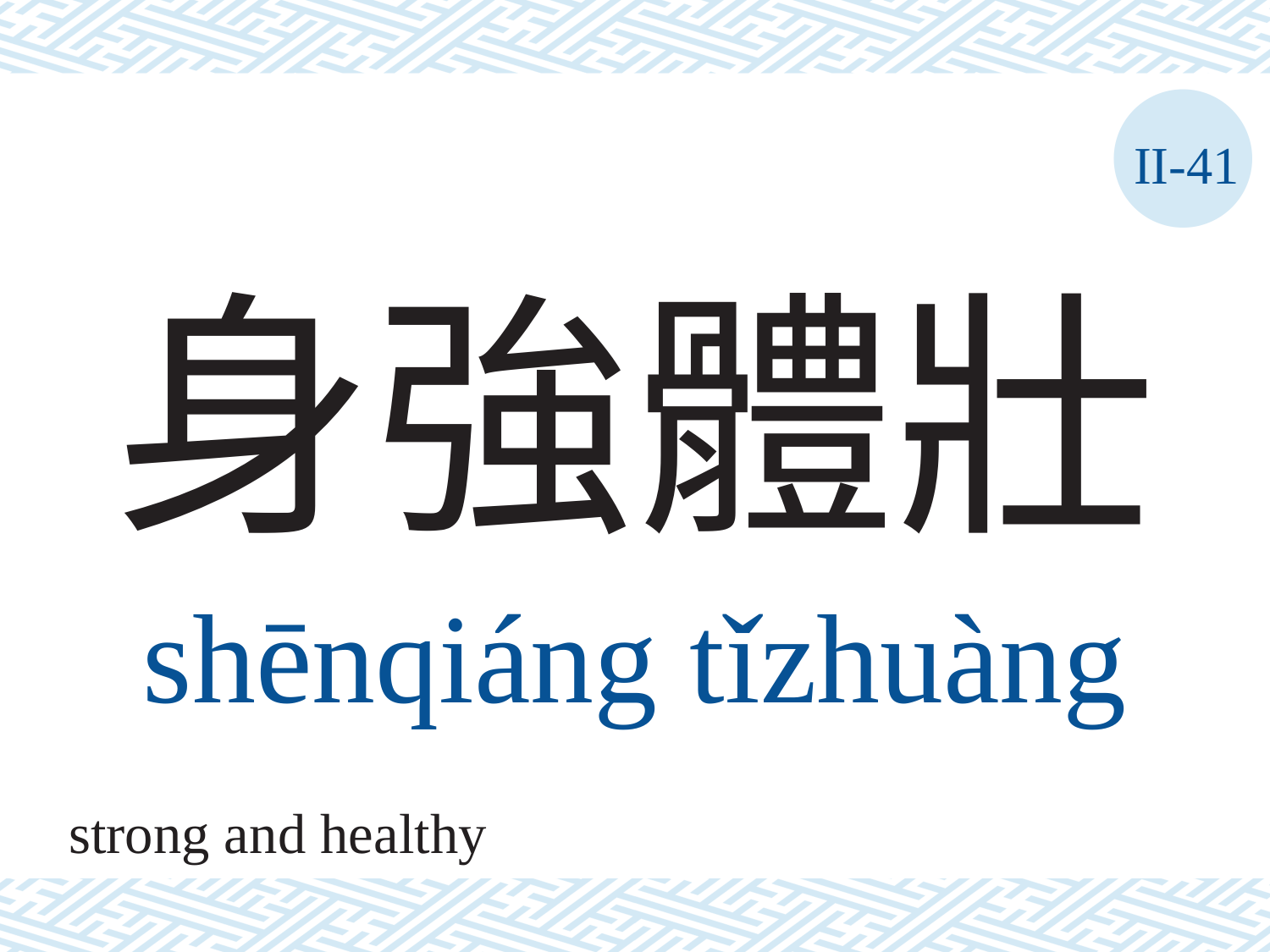

II-41
# 身強體壯
shēnqiáng	tǐzhuàng
strong and healthy